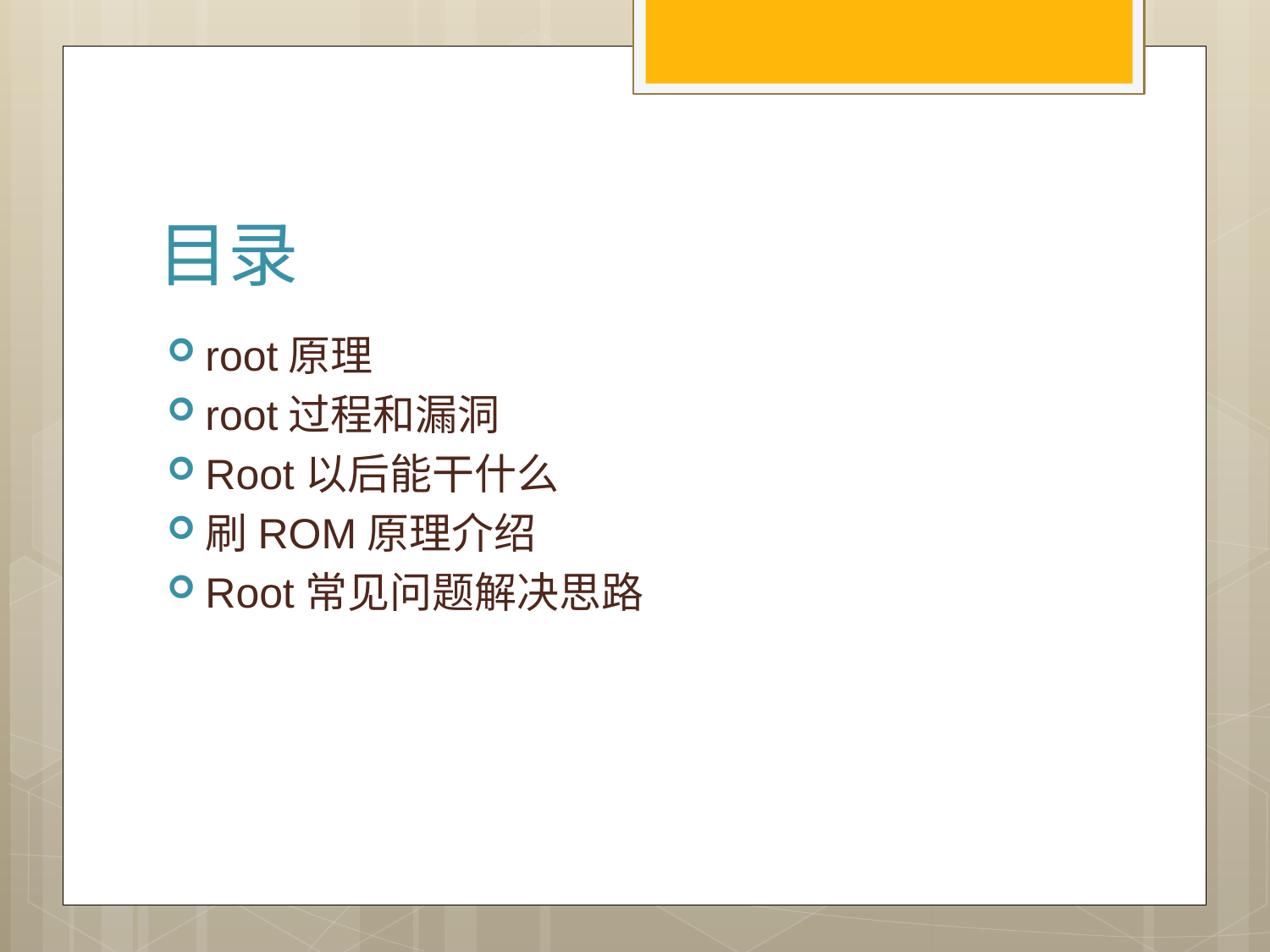

# 目录
root原理
root过程和漏洞
Root以后能干什么
刷ROM原理介绍
Root常见问题解决思路